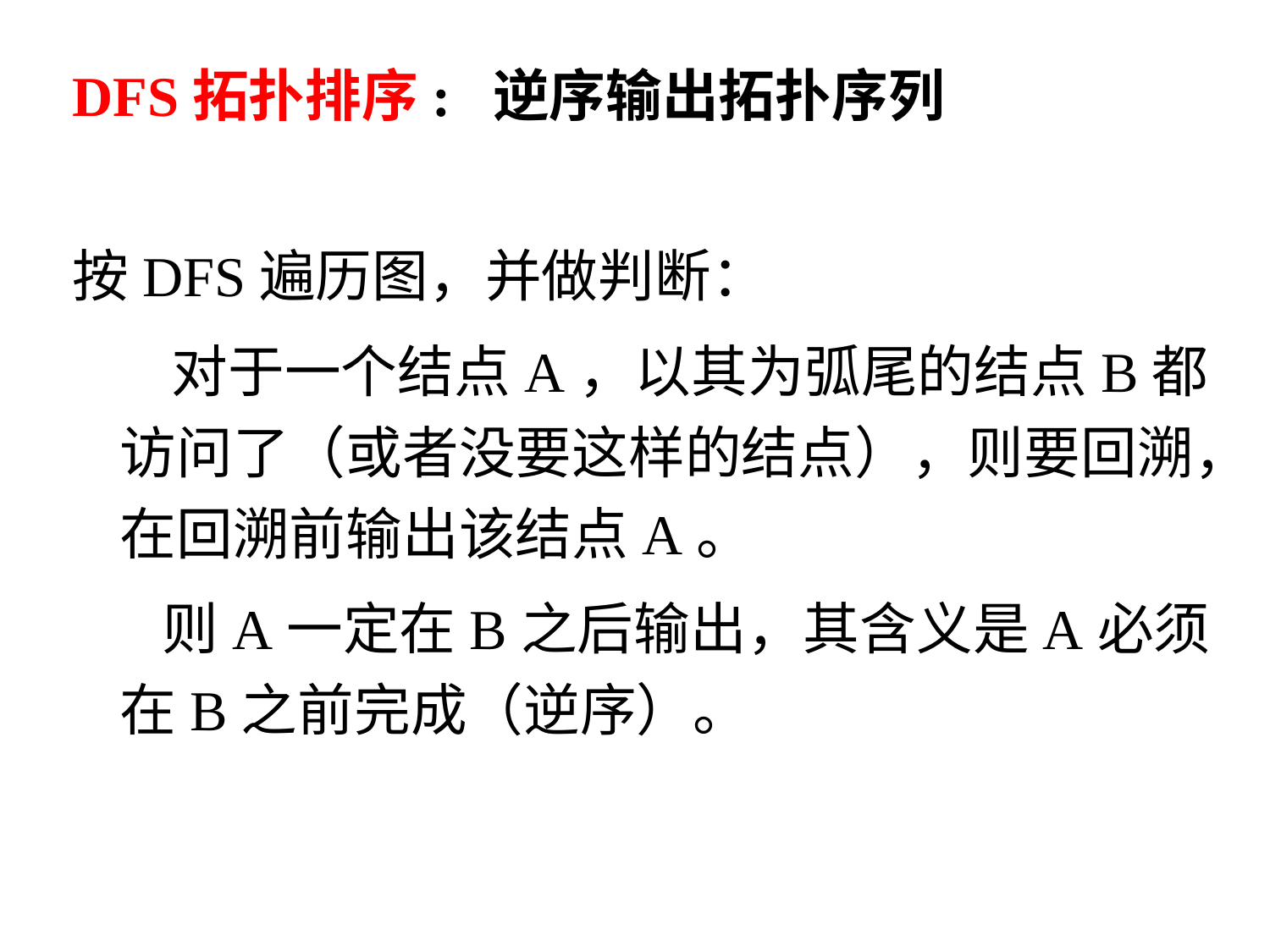

DFS拓扑排序:  逆序输出拓扑序列

按DFS遍历图，并做判断：
	   对于一个结点A，以其为弧尾的结点B都访问了（或者没要这样的结点），则要回溯，在回溯前输出该结点A。
      则A一定在B之后输出，其含义是A必须在B之前完成（逆序）。